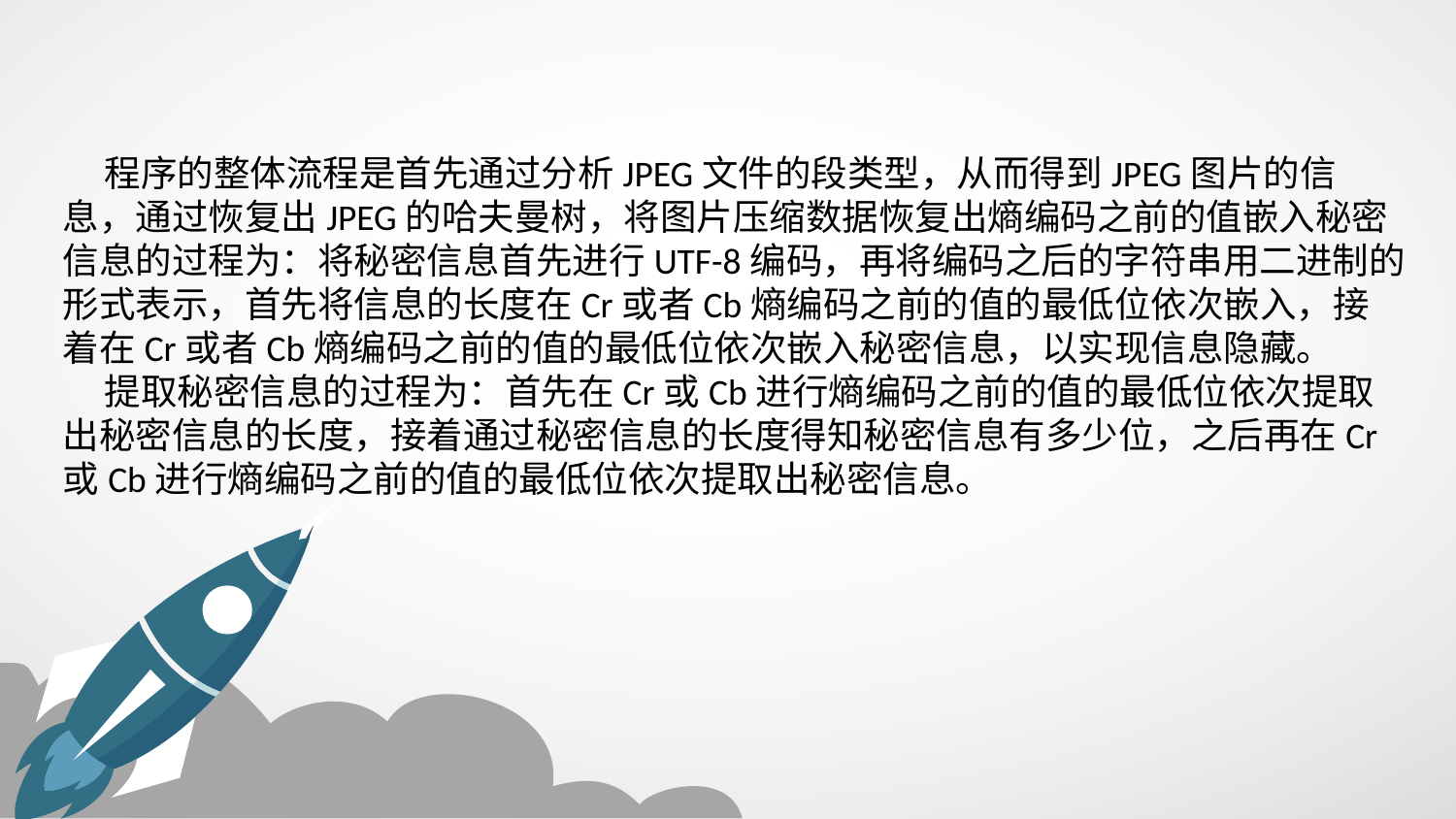

程序的整体流程是首先通过分析JPEG文件的段类型，从而得到JPEG图片的信息，通过恢复出JPEG的哈夫曼树，将图片压缩数据恢复出熵编码之前的值嵌入秘密信息的过程为：将秘密信息首先进行UTF-8编码，再将编码之后的字符串用二进制的形式表示，首先将信息的长度在Cr或者Cb熵编码之前的值的最低位依次嵌入，接着在Cr或者Cb熵编码之前的值的最低位依次嵌入秘密信息，以实现信息隐藏。
    提取秘密信息的过程为：首先在Cr或Cb进行熵编码之前的值的最低位依次提取出秘密信息的长度，接着通过秘密信息的长度得知秘密信息有多少位，之后再在Cr或Cb进行熵编码之前的值的最低位依次提取出秘密信息。